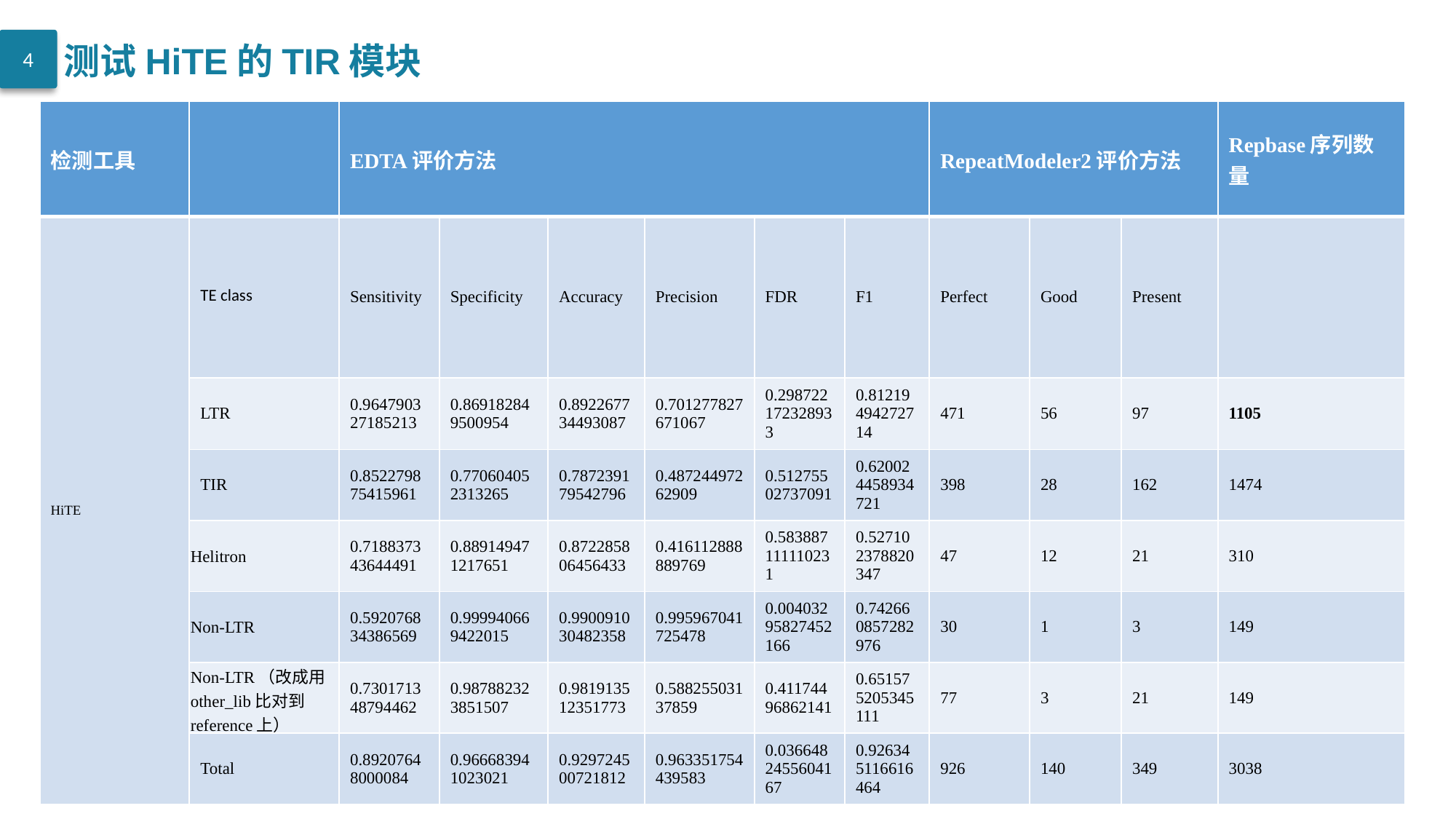

4
测试HiTE的TIR模块
| 检测工具 |  | EDTA评价方法 |  |  |  |  |  | RepeatModeler2评价方法 |  |  | Repbase序列数量 |
| --- | --- | --- | --- | --- | --- | --- | --- | --- | --- | --- | --- |
| HiTE | TE class | Sensitivity | Specificity | Accuracy | Precision | FDR | F1 | Perfect | Good | Present |  |
|  | LTR | 0.964790327185213 | 0.869182849500954 | 0.892267734493087 | 0.701277827671067 | 0.298722172328933 | 0.81219494272714 | 471 | 56 | 97 | 1105 |
|  | TIR | 0.852279875415961 | 0.770604052313265 | 0.787239179542796 | 0.48724497262909 | 0.51275502737091 | 0.620024458934721 | 398 | 28 | 162 | 1474 |
|  | Helitron | 0.718837343644491 | 0.889149471217651 | 0.872285806456433 | 0.416112888889769 | 0.583887111110231 | 0.527102378820347 | 47 | 12 | 21 | 310 |
|  | Non-LTR | 0.592076834386569 | 0.999940669422015 | 0.990091030482358 | 0.995967041725478 | 0.00403295827452166 | 0.742660857282976 | 30 | 1 | 3 | 149 |
|  | Non-LTR（改成用other\_lib比对到reference上） | 0.730171348794462 | 0.987882323851507 | 0.981913512351773 | 0.58825503137859 | 0.41174496862141 | 0.651575205345111 | 77 | 3 | 21 | 149 |
|  | Total | 0.89207648000084 | 0.966683941023021 | 0.929724500721812 | 0.963351754439583 | 0.0366482455604167 | 0.926345116616464 | 926 | 140 | 349 | 3038 |